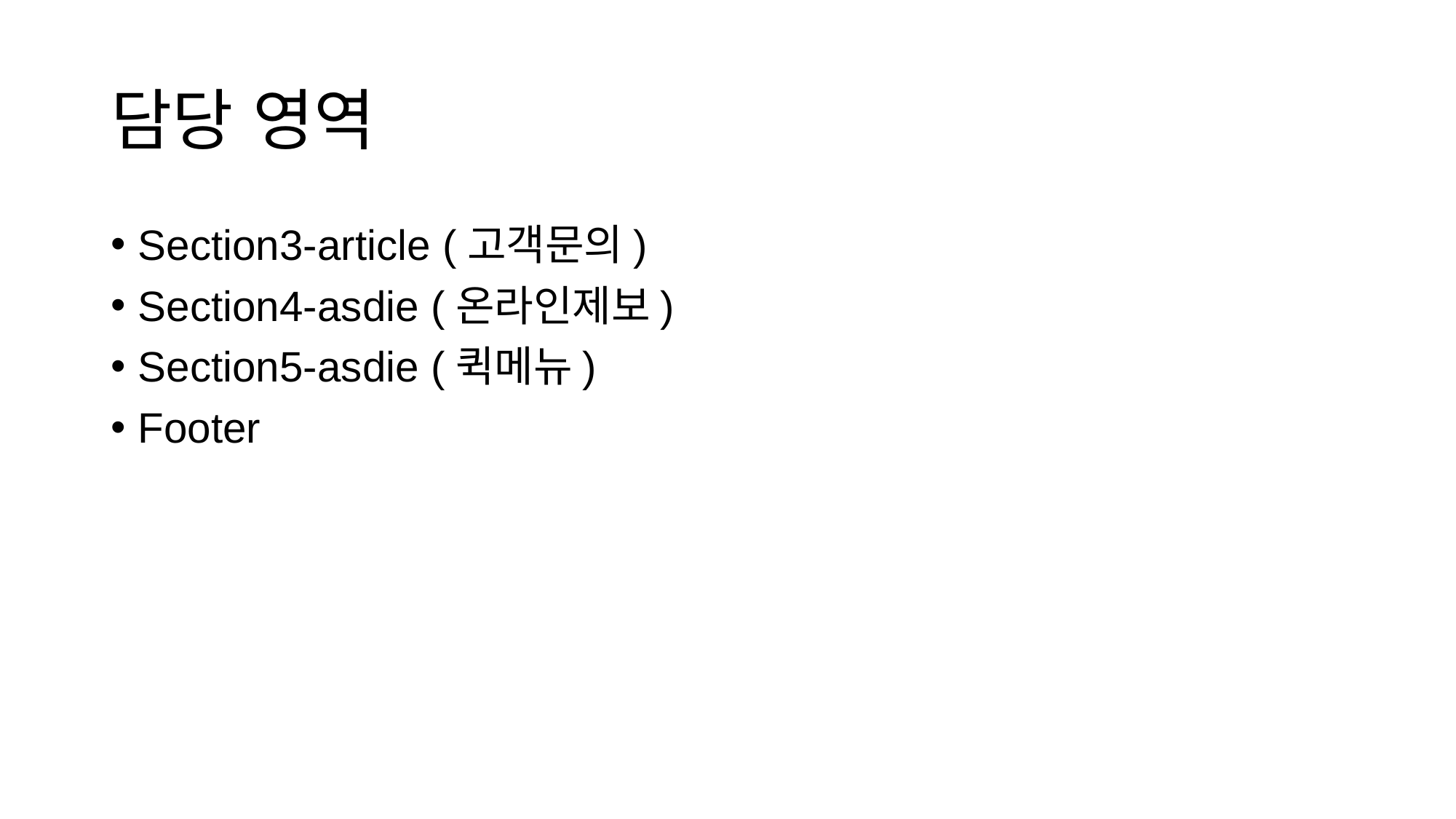

# 담당 영역
Section3-article (고객문의)
Section4-asdie (온라인제보)
Section5-asdie (퀵메뉴)
Footer